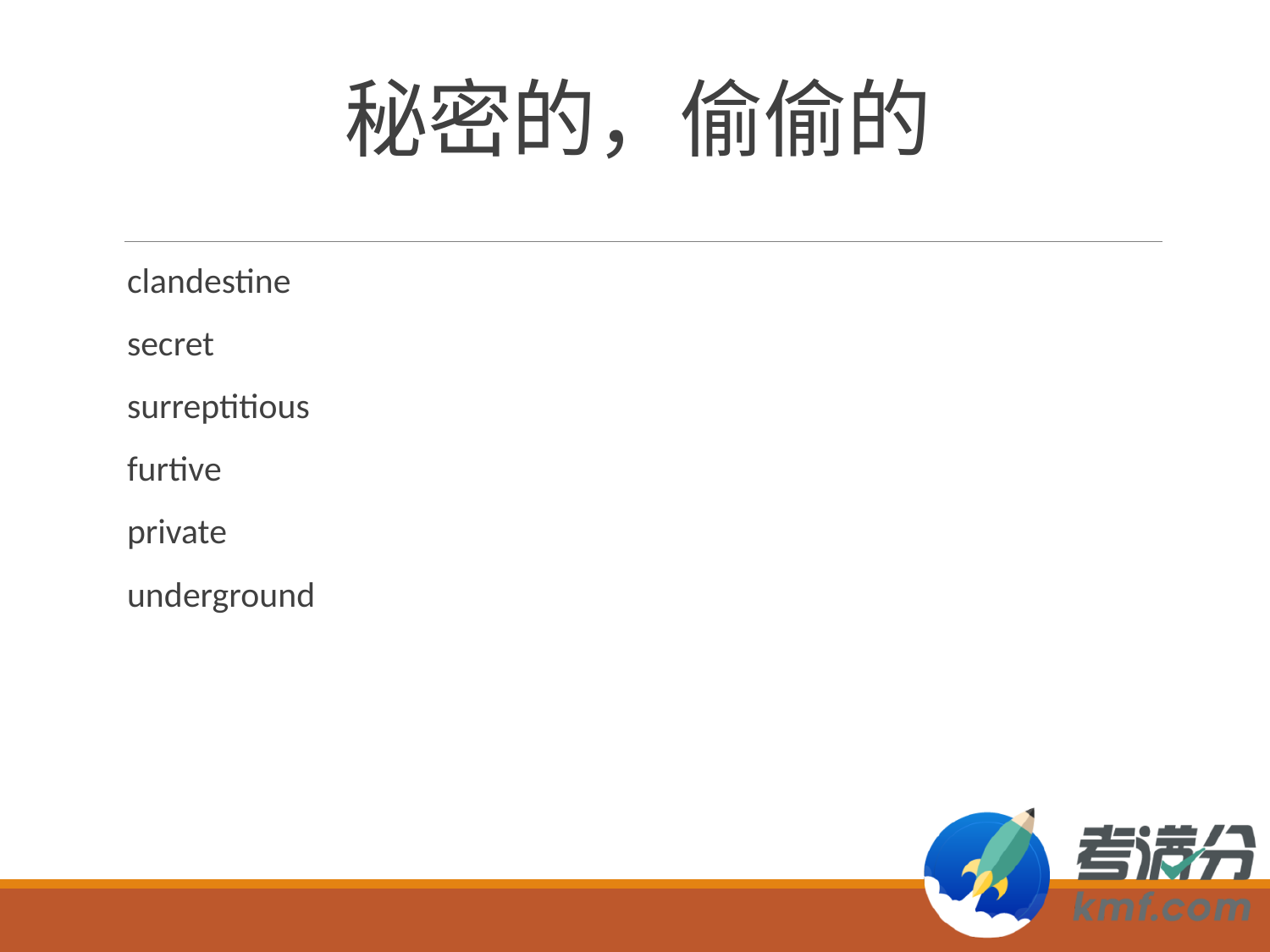

# 秘密的，偷偷的
clandestine
secret
surreptitious
furtive
private
underground